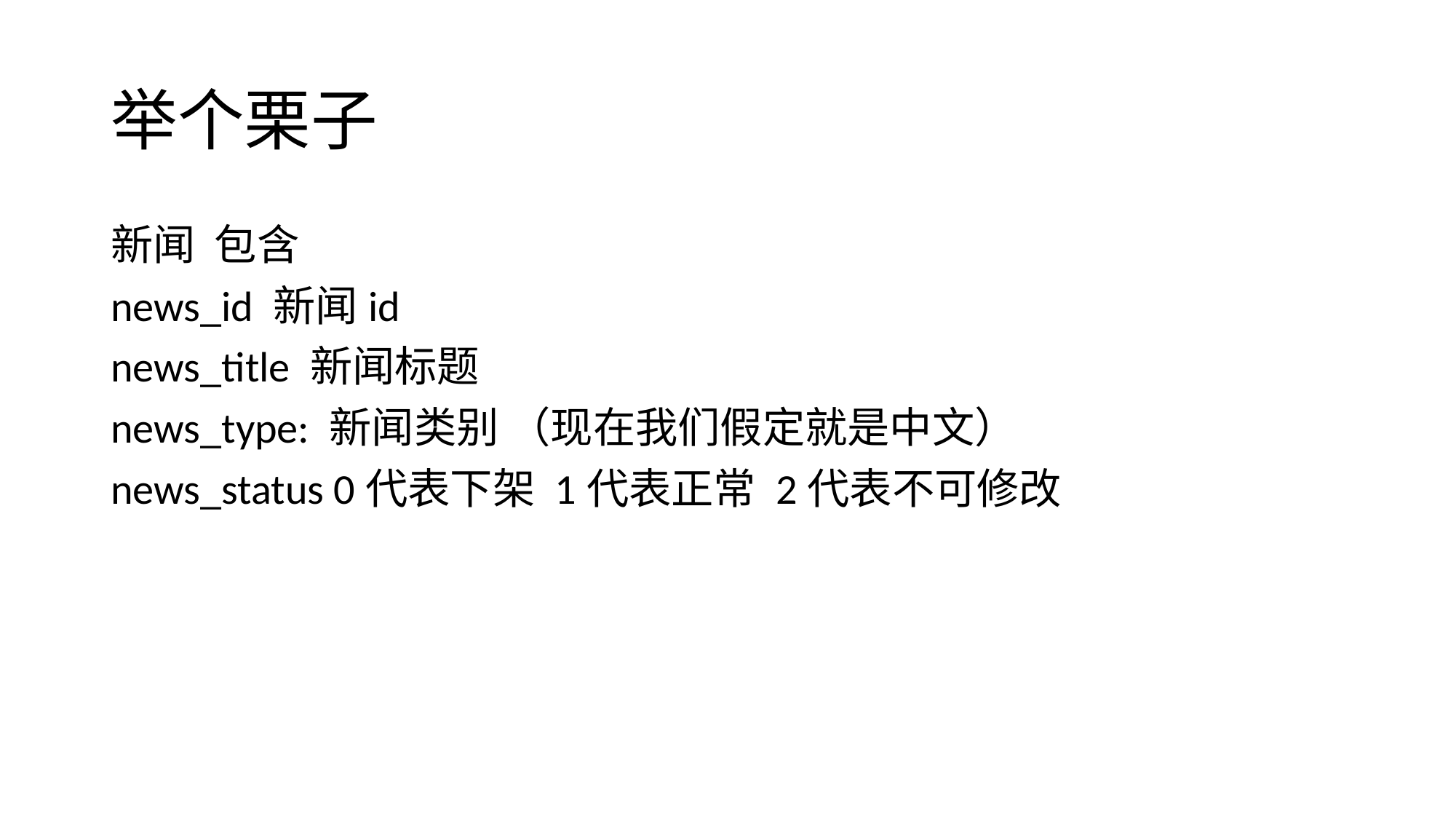

# 举个栗子
新闻  包含
news_id 新闻id
news_title 新闻标题
news_type: 新闻类别 （现在我们假定就是中文）
news_status 0代表下架 1代表正常 2代表不可修改